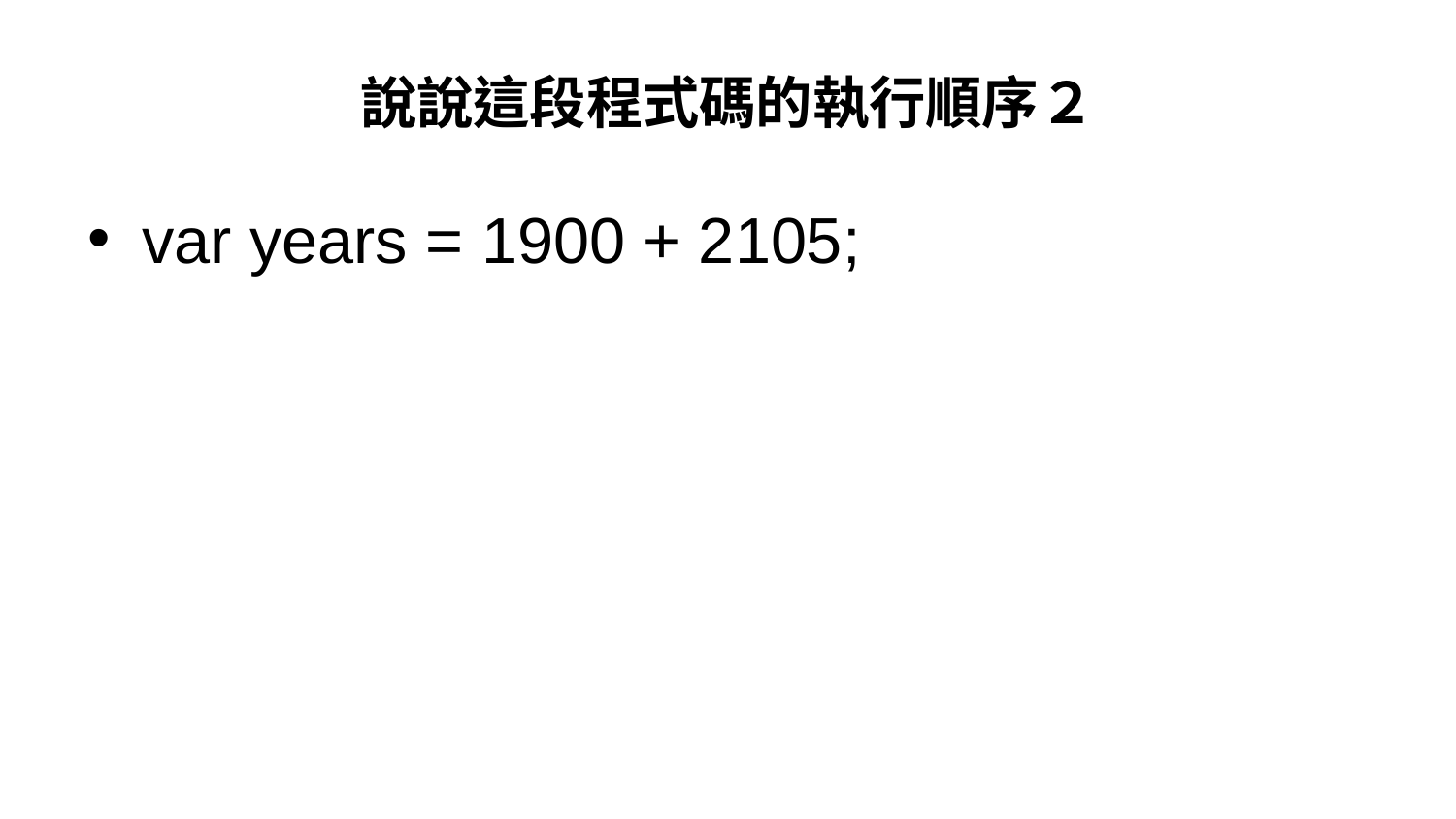

# 說說這段程式碼的執行順序２
var years = 1900 + 2105;